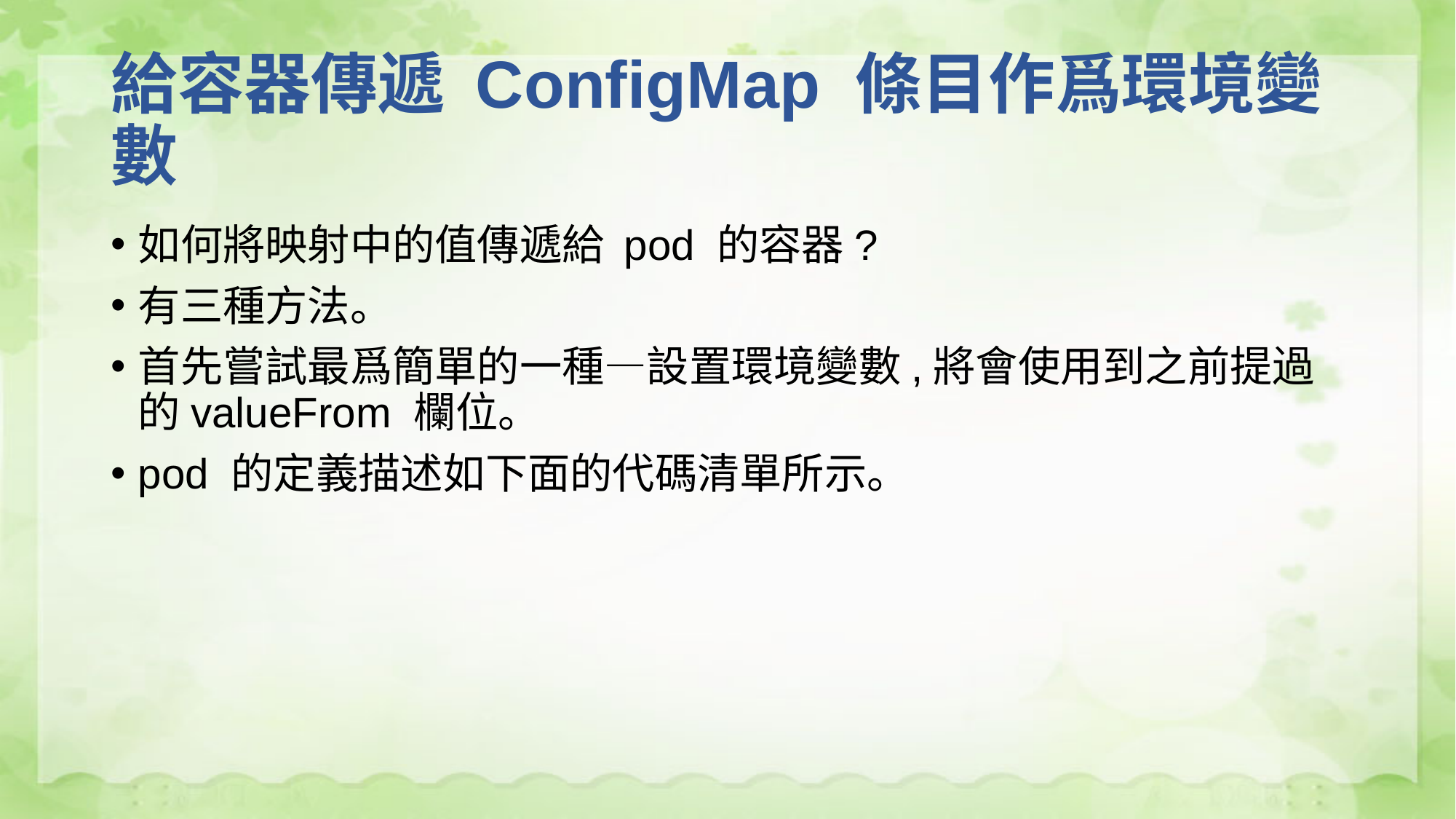

# 給容器傳遞 ConfigMap 條目作爲環境變數
如何將映射中的值傳遞給 pod 的容器?
有三種方法。
首先嘗試最爲簡單的一種—設置環境變數,將會使用到之前提過的valueFrom 欄位。
pod 的定義描述如下面的代碼清單所示。